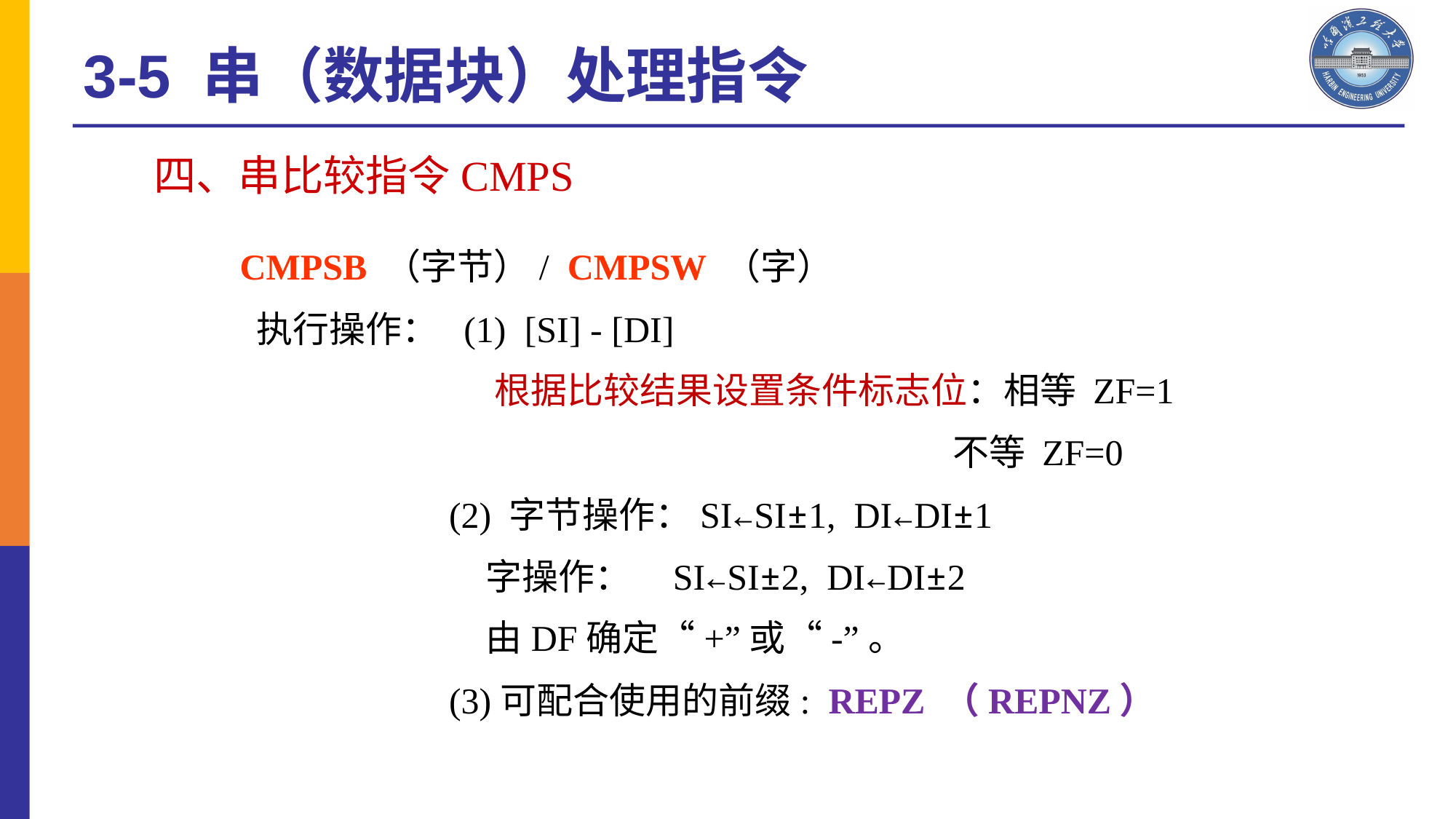

3-5 串（数据块）处理指令
四、串比较指令CMPS
CMPSB （字节）/  CMPSW （字）
 执行操作：  (1)  [SI] - [DI]
                              根据比较结果设置条件标志位：相等 ZF=1
                                                                                      不等 ZF=0
                       (2) 字节操作：SI←SI±1,  DI←DI±1
                             字操作：    SI←SI±2,  DI←DI±2
                             由DF确定“+”或“-”。
                       (3)可配合使用的前缀:  REPZ （REPNZ）